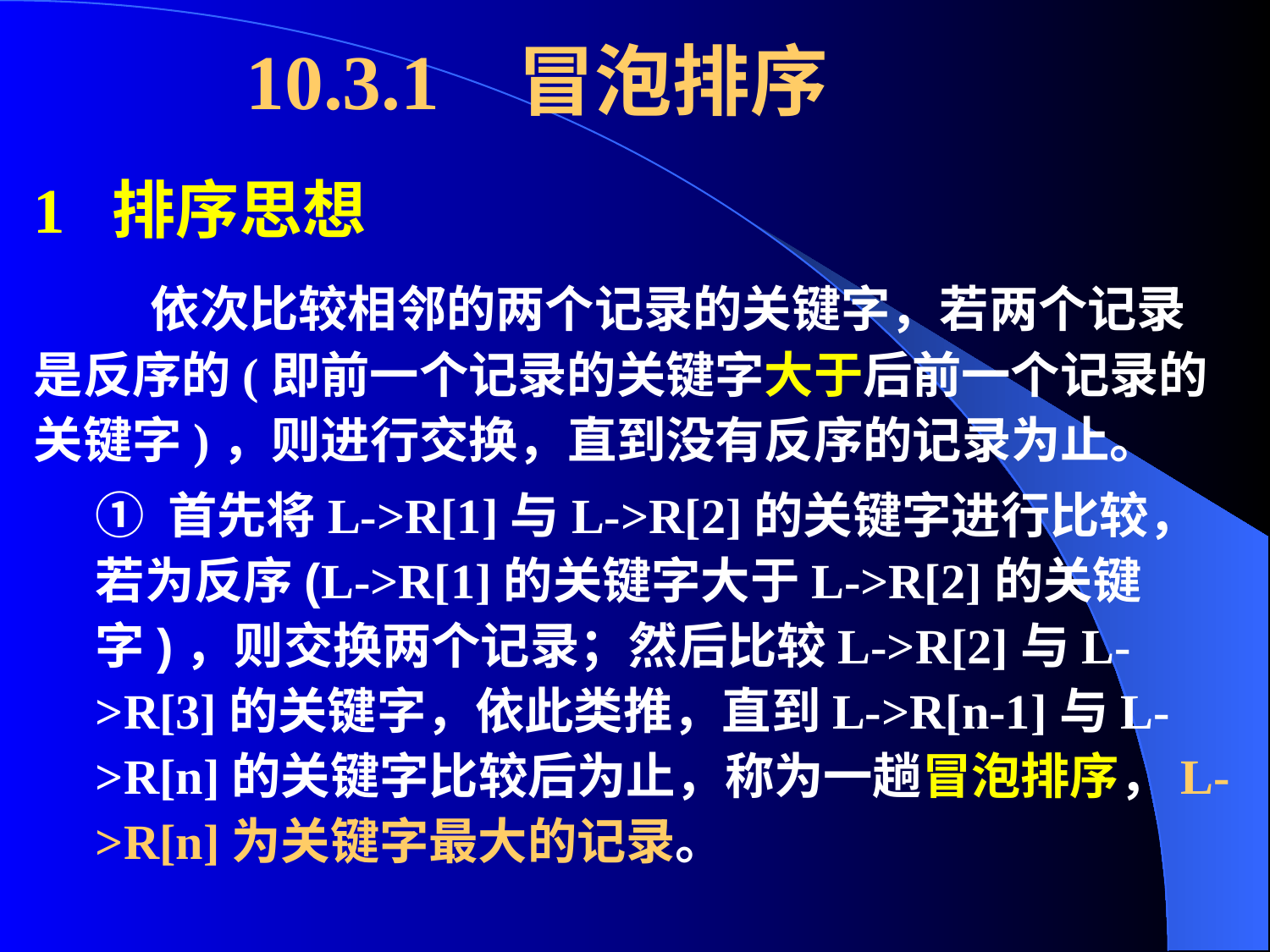

# 10.3.1   冒泡排序
1  排序思想
        依次比较相邻的两个记录的关键字，若两个记录是反序的(即前一个记录的关键字大于后前一个记录的关键字)，则进行交换，直到没有反序的记录为止。
① 首先将L->R[1]与L->R[2]的关键字进行比较，若为反序(L->R[1]的关键字大于L->R[2]的关键字)，则交换两个记录；然后比较L->R[2]与L->R[3]的关键字，依此类推，直到L->R[n-1]与L->R[n]的关键字比较后为止，称为一趟冒泡排序，L->R[n]为关键字最大的记录。